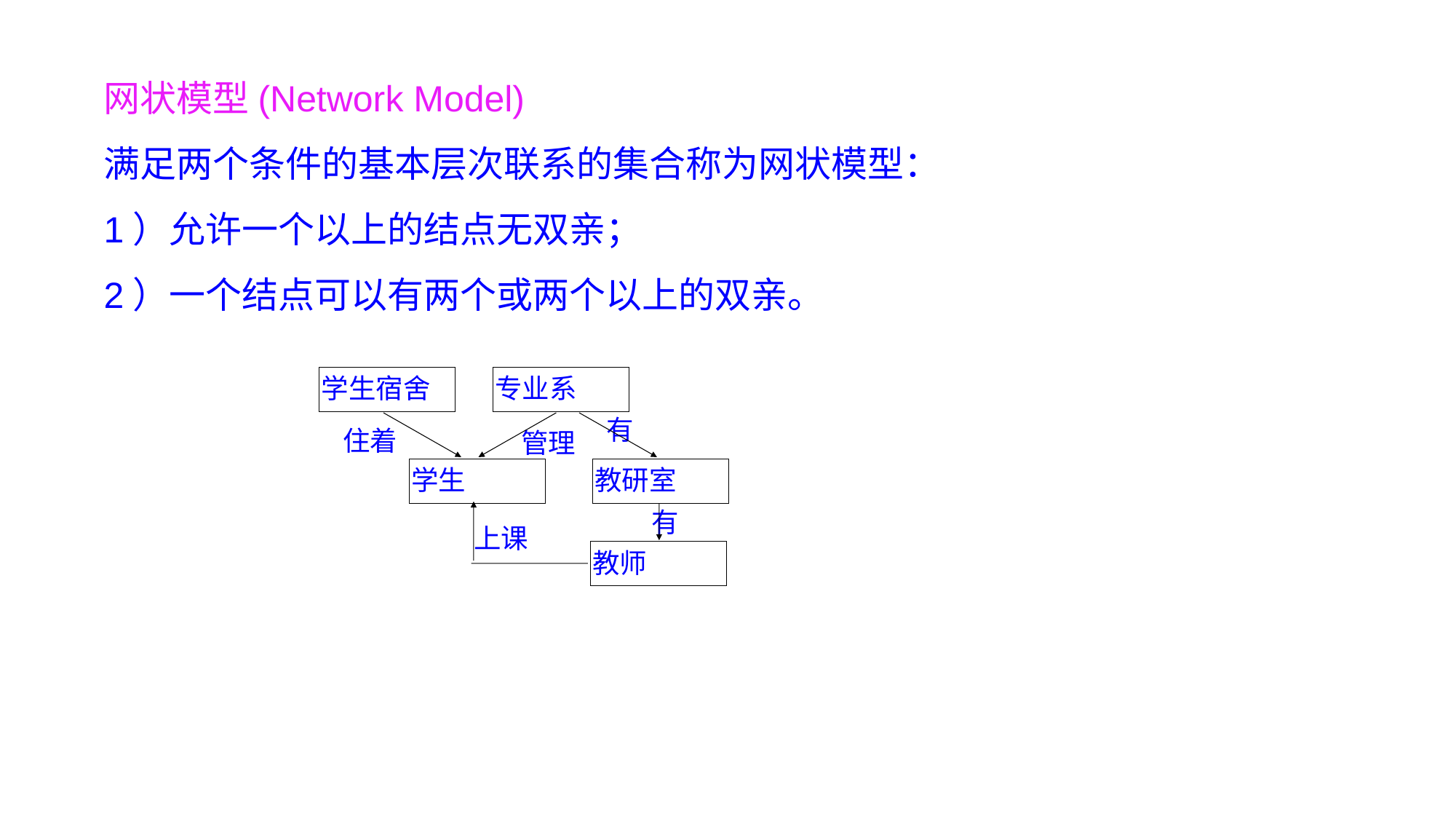

网状模型(Network Model)
满足两个条件的基本层次联系的集合称为网状模型：
1）允许一个以上的结点无双亲；
2）一个结点可以有两个或两个以上的双亲。
学生宿舍
专业系

学生
教研室

教师
有
住着
管理

有
上课